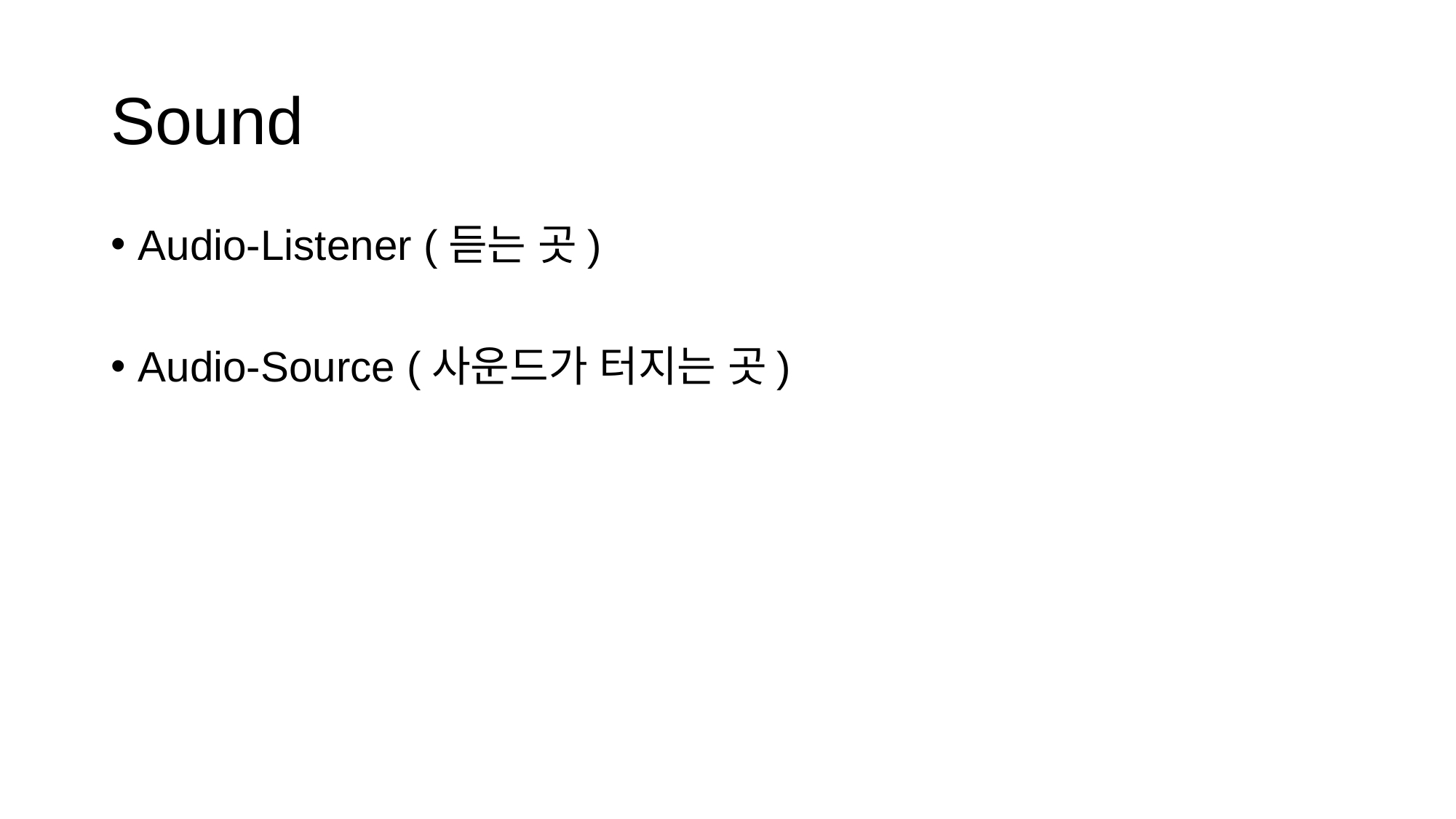

# Sound
Audio-Listener (듣는 곳)

Audio-Source (사운드가 터지는 곳)